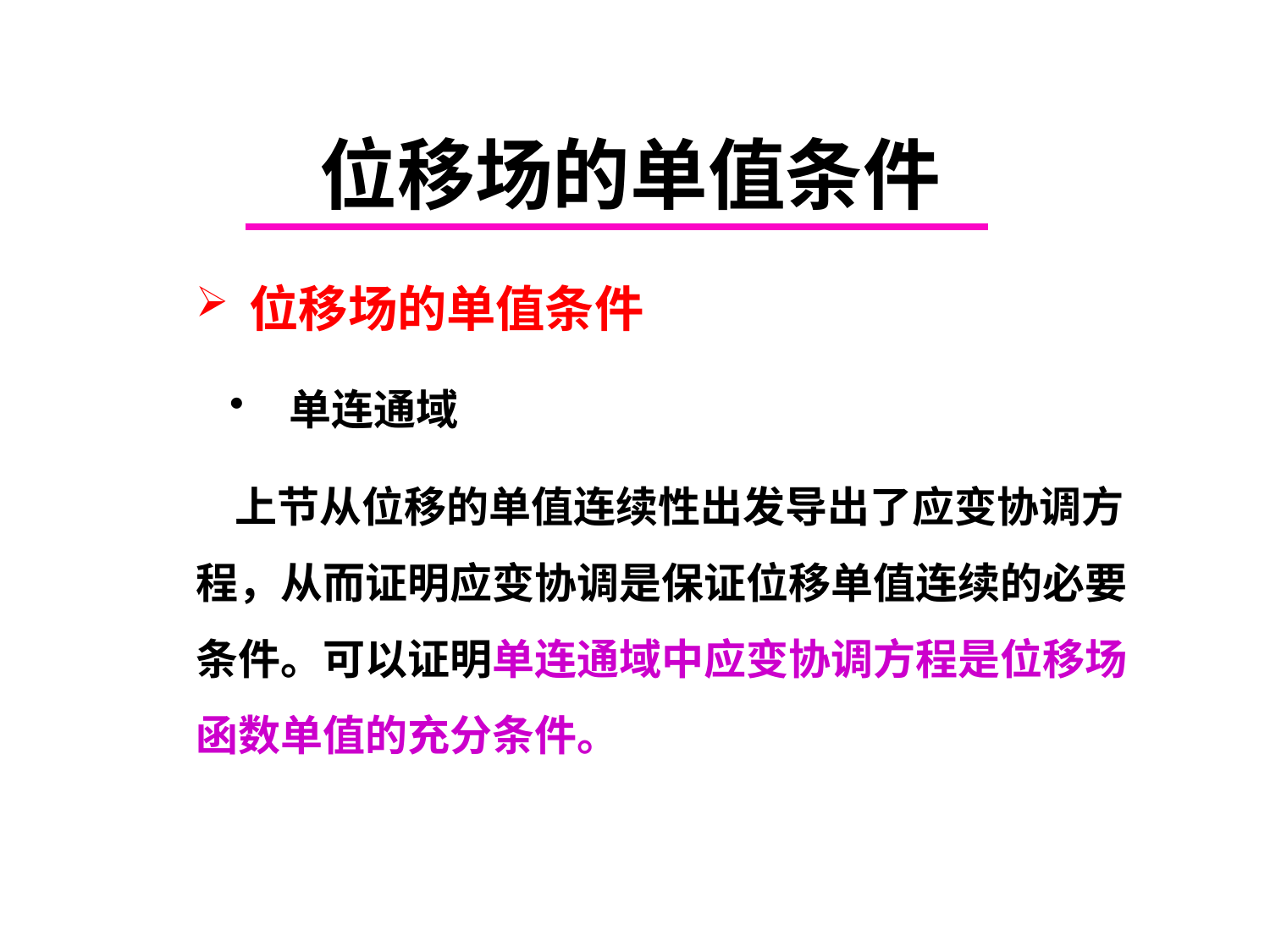

# 位移场的单值条件
 位移场的单值条件
  单连通域
   上节从位移的单值连续性出发导出了应变协调方程，从而证明应变协调是保证位移单值连续的必要条件。可以证明单连通域中应变协调方程是位移场函数单值的充分条件。

Chapter  4.5